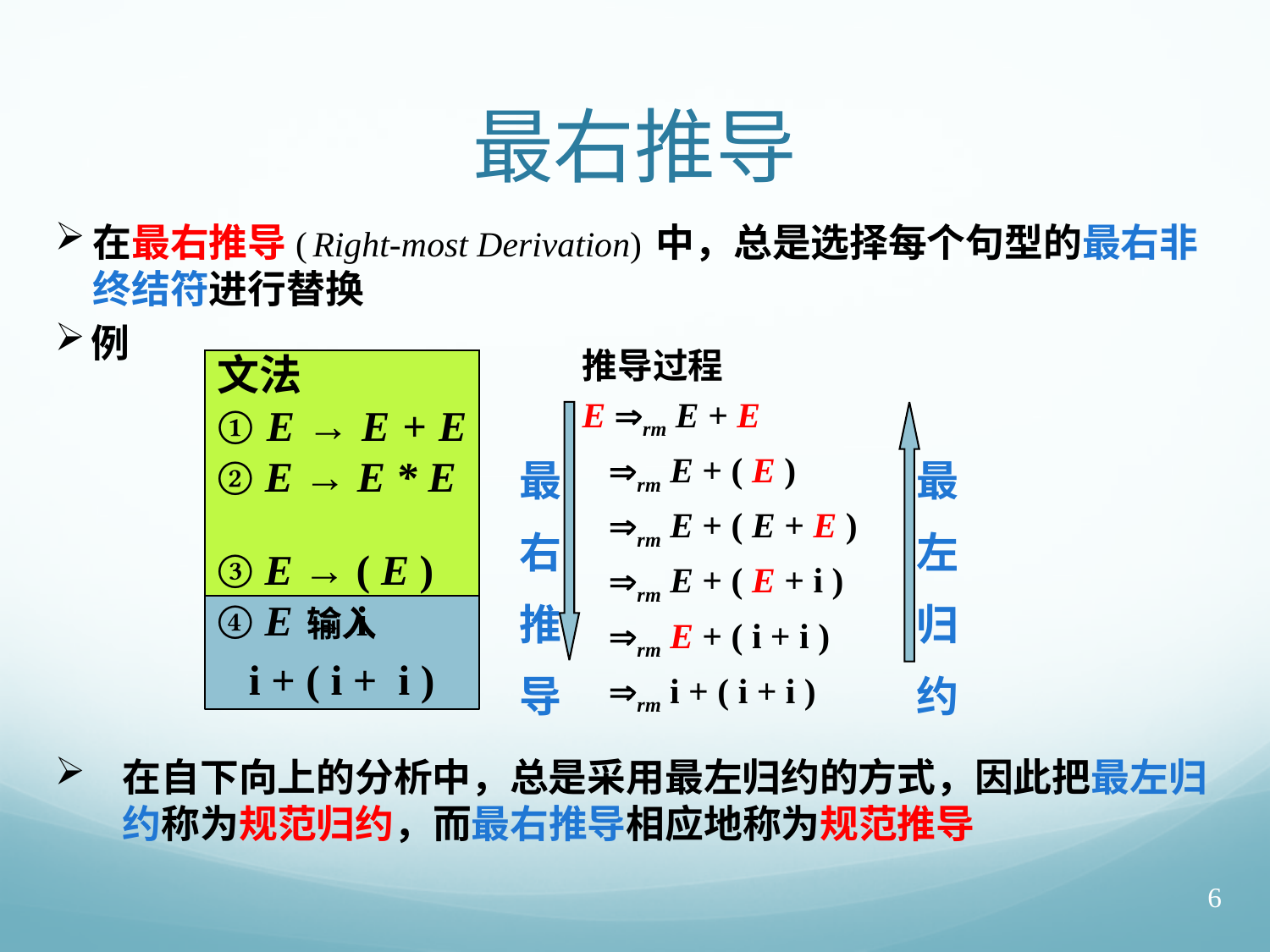

# 最右推导
在最右推导(Right-most Derivation)中，总是选择每个句型的最右非终结符进行替换
例

在自下向上的分析中，总是采用最左归约的方式，因此把最左归约称为规范归约，而最右推导相应地称为规范推导
推导过程
E ⇒rm E + E
   ⇒rm E + ( E )
   ⇒rm E + ( E + E )
   ⇒rm E + ( E + i )
   ⇒rm E + ( i + i )
   ⇒rm i + ( i + i )
文法
① E → E + E
② E → E * E
③ E → ( E )
④ E → i

最
右
推
导
最
左
归
约
输入
i + ( i +  i )
6